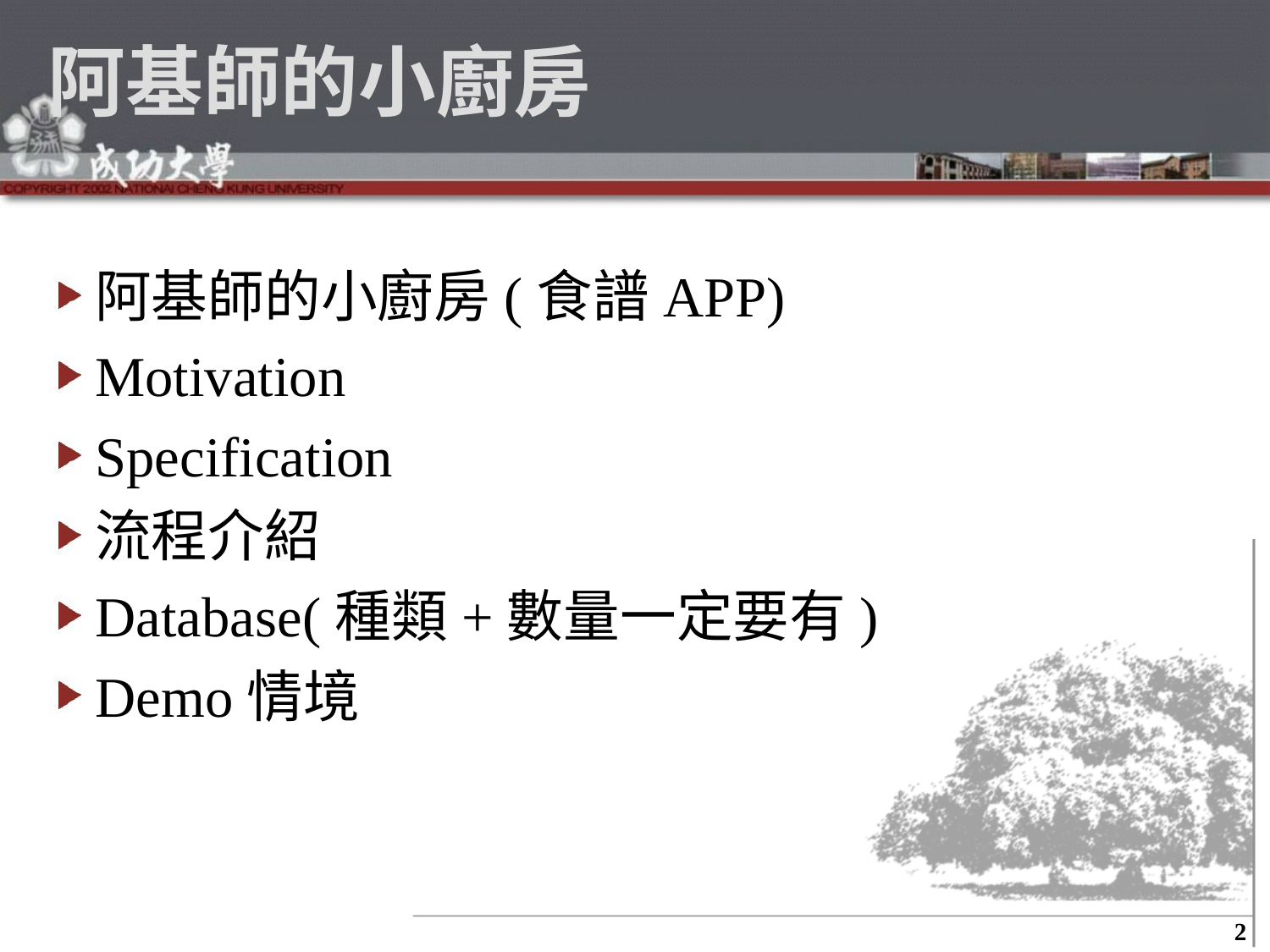

阿基師的小廚房
阿基師的小廚房(食譜APP)
Motivation
Specification
流程介紹
Database(種類+數量一定要有)
Demo情境
2